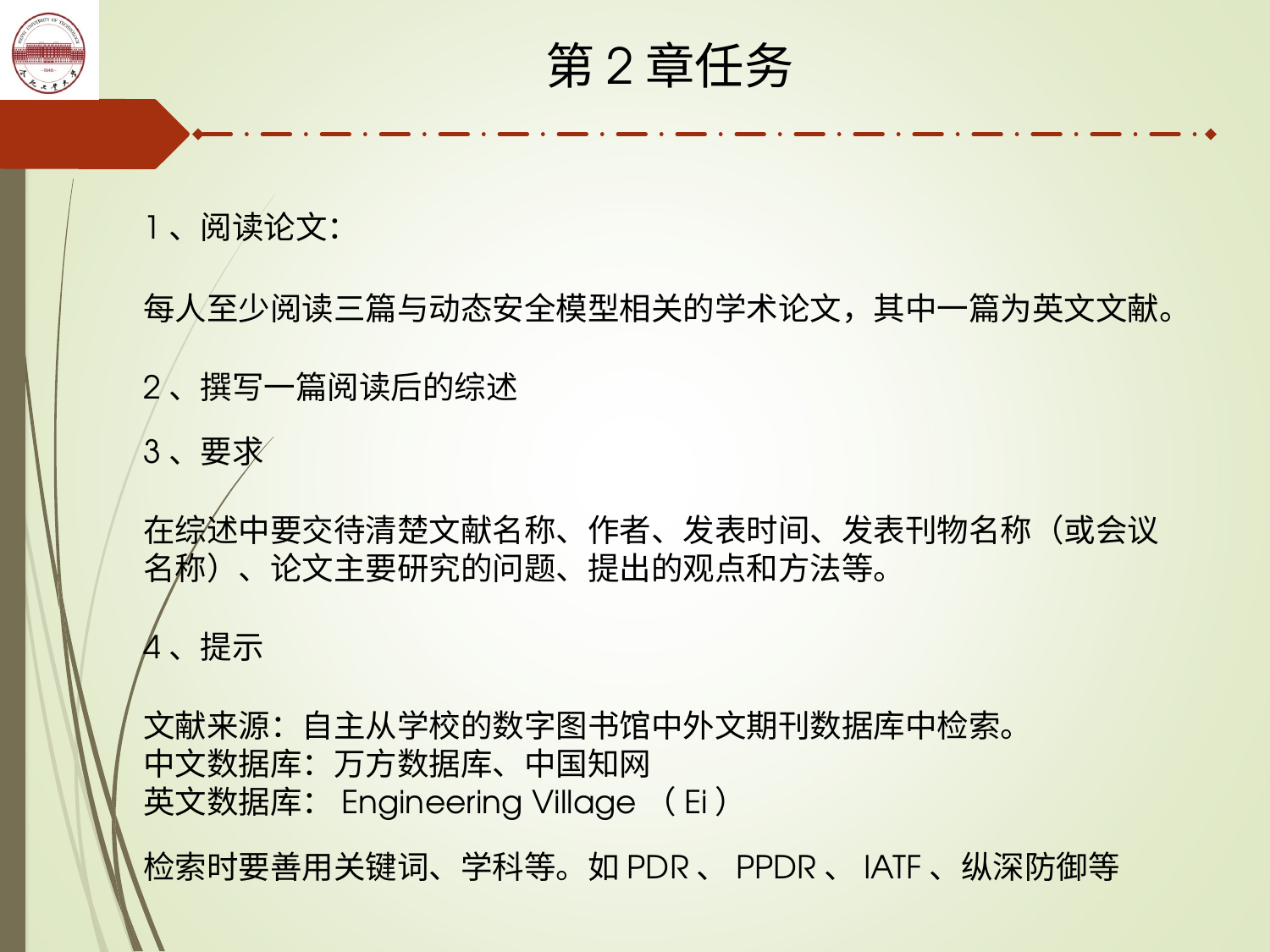

第2章任务
1、阅读论文：
每人至少阅读三篇与动态安全模型相关的学术论文，其中一篇为英文文献。
2、撰写一篇阅读后的综述
3、要求
在综述中要交待清楚文献名称、作者、发表时间、发表刊物名称（或会议名称）、论文主要研究的问题、提出的观点和方法等。
4、提示
文献来源：自主从学校的数字图书馆中外文期刊数据库中检索。
中文数据库：万方数据库、中国知网
英文数据库：Engineering Village（Ei）
检索时要善用关键词、学科等。如PDR、PPDR、IATF、纵深防御等